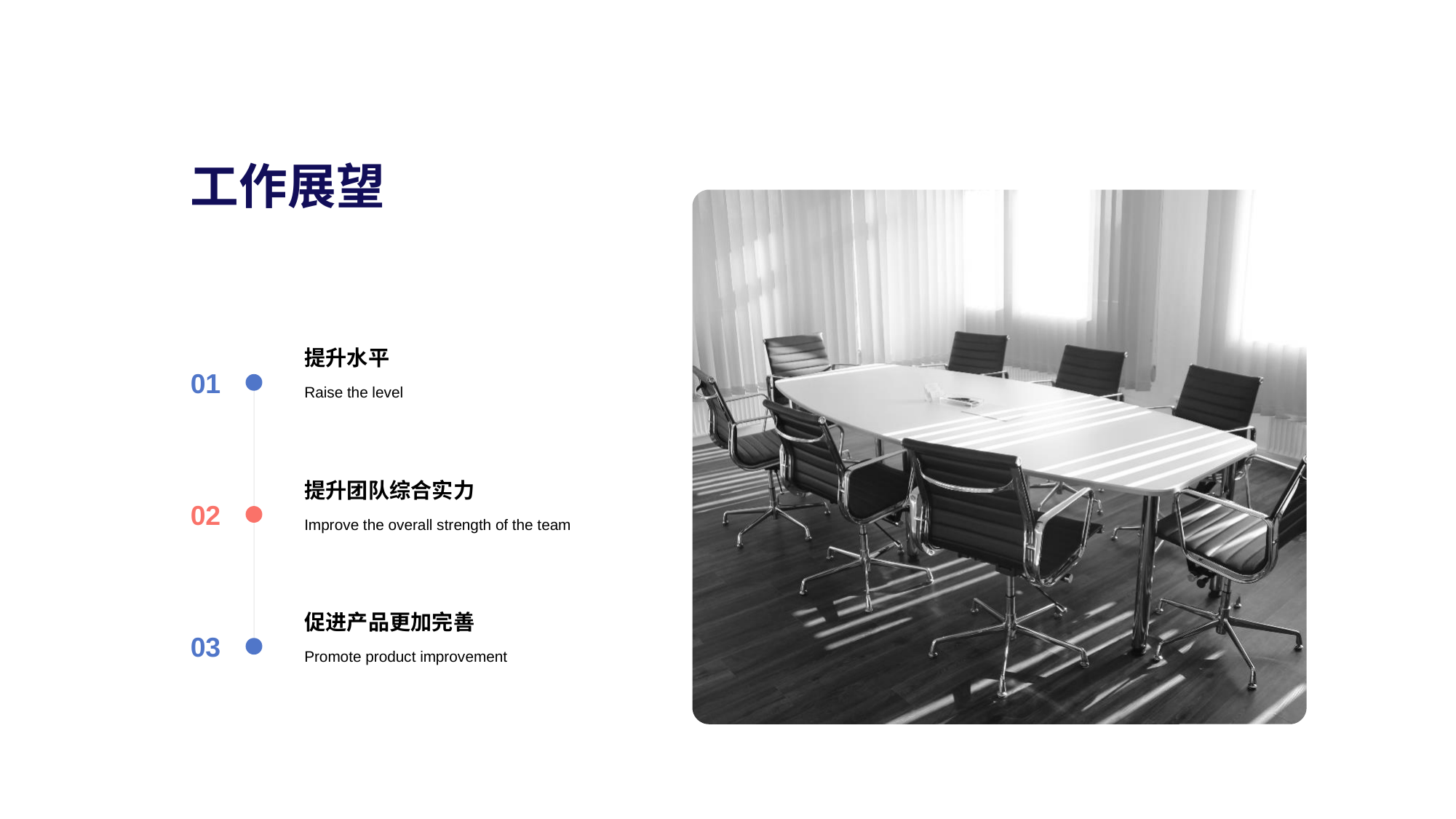

工作展望

提升水平
01

Raise the level
提升团队综合实力
02

Improve the overall strength of the team
促进产品更加完善
03

Promote product improvement